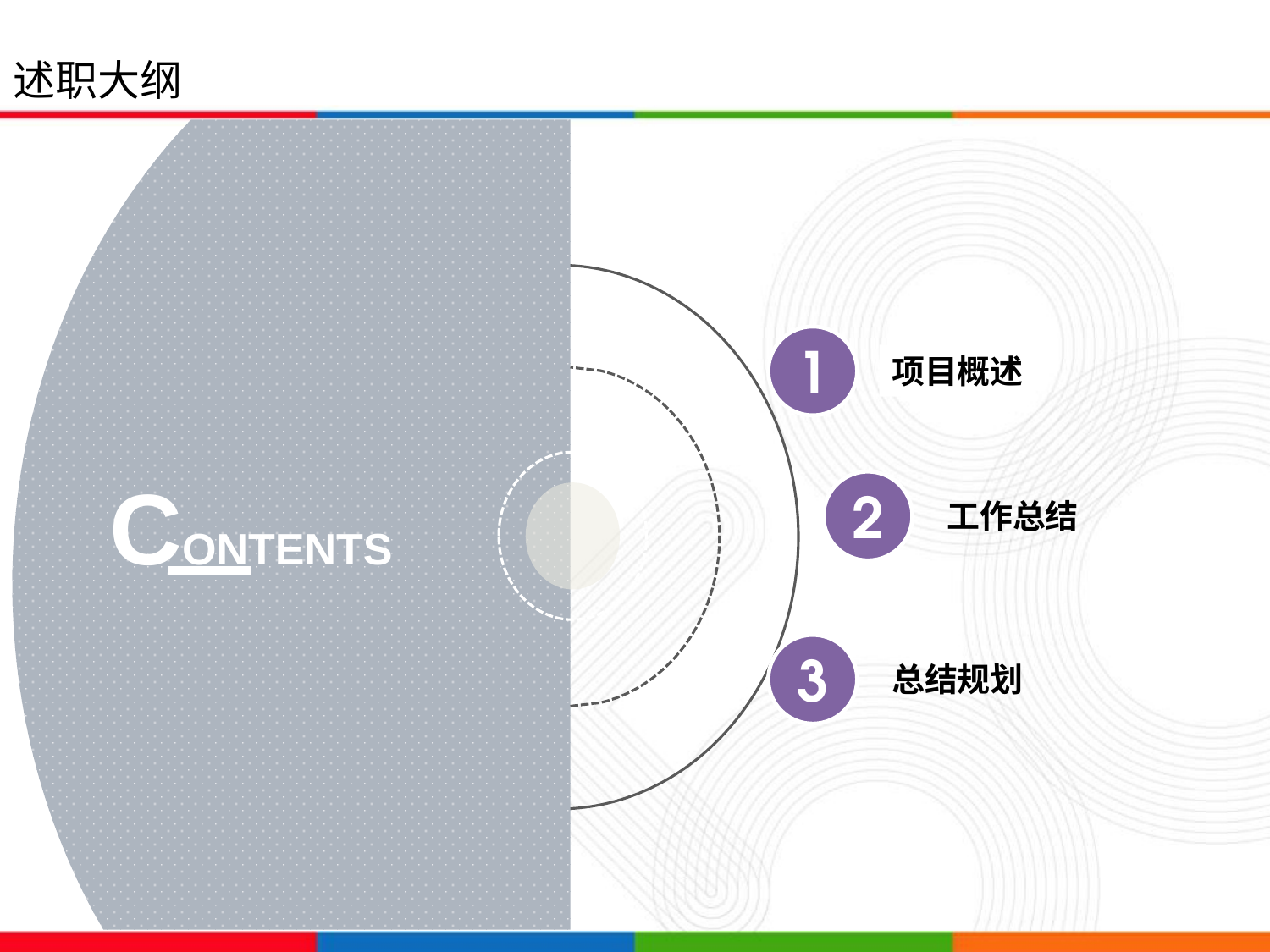

述职大纲

CONTENTS

1
项目概述
2
工作总结
3
总结规划